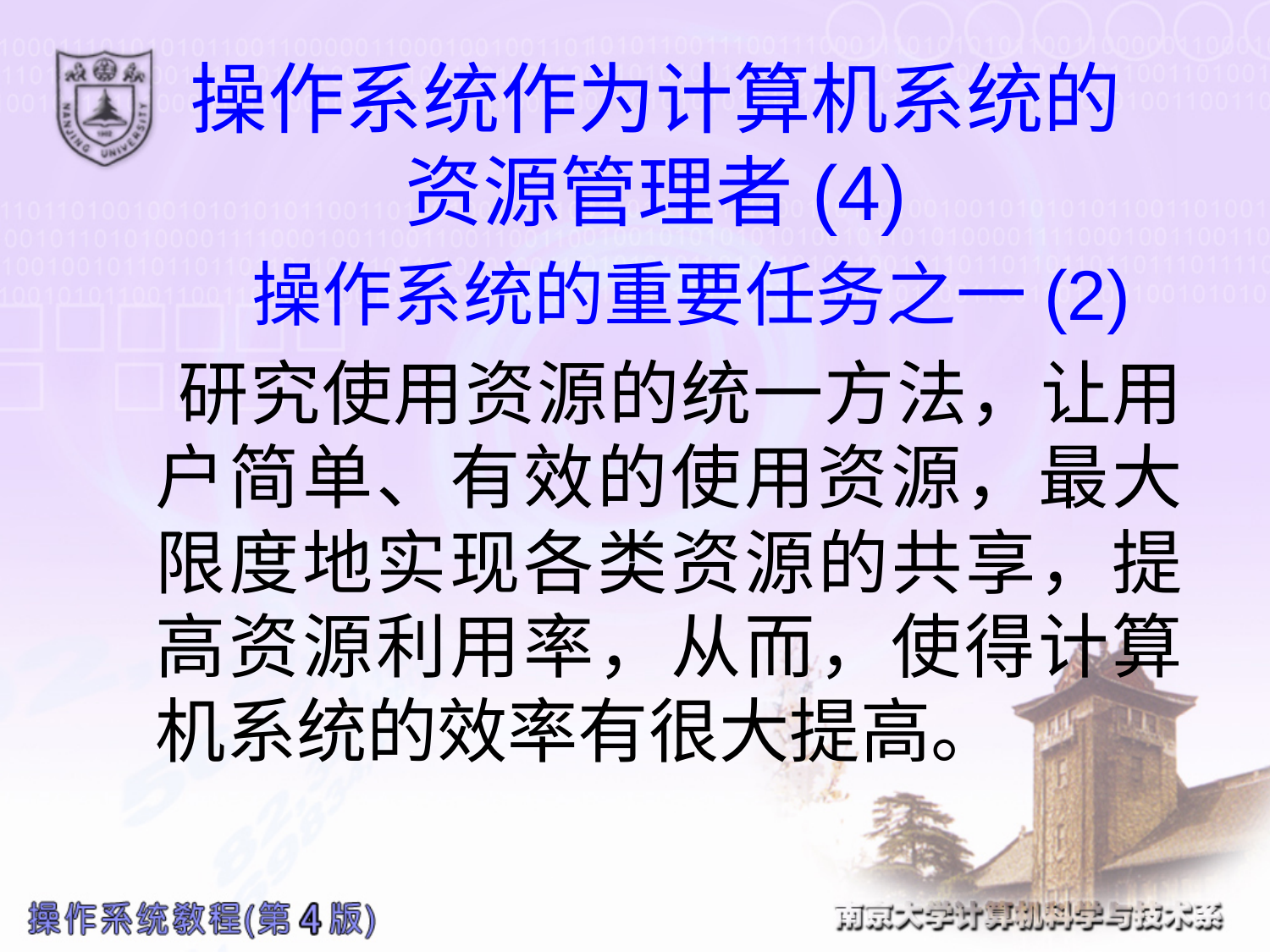

# 操作系统作为计算机系统的 资源管理者(4)
            操作系统的重要任务之一(2)
   研究使用资源的统一方法，让用户简单、有效的使用资源，最大限度地实现各类资源的共享，提高资源利用率，从而，使得计算机系统的效率有很大提高。